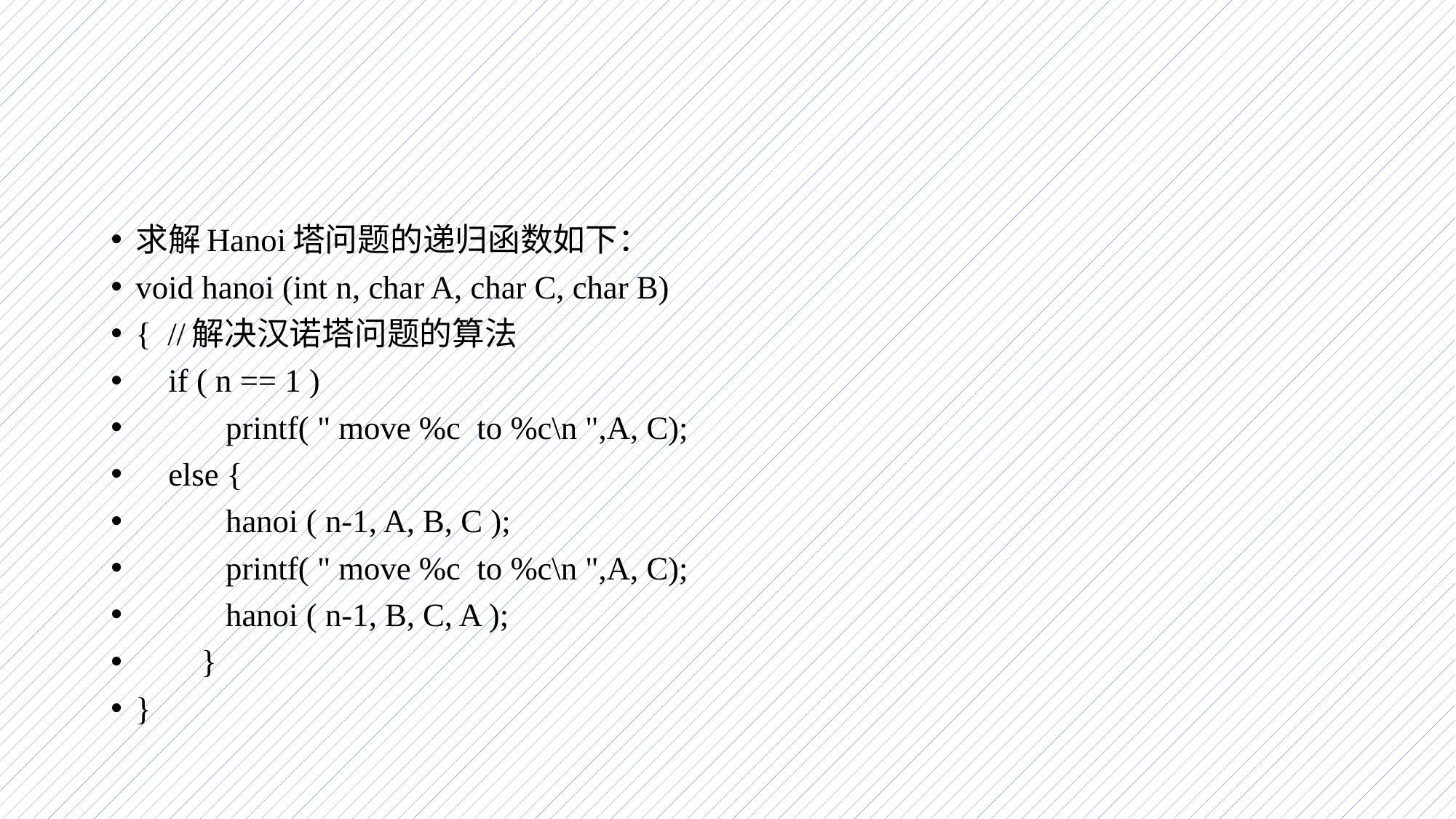

#
求解Hanoi塔问题的递归函数如下：
void hanoi (int n, char A, char C, char B)
{  //解决汉诺塔问题的算法
    if ( n == 1 )
           printf( " move %c  to %c\n ",A, C);
    else {
           hanoi ( n-1, A, B, C );
           printf( " move %c  to %c\n ",A, C);
           hanoi ( n-1, B, C, A );
        }
}